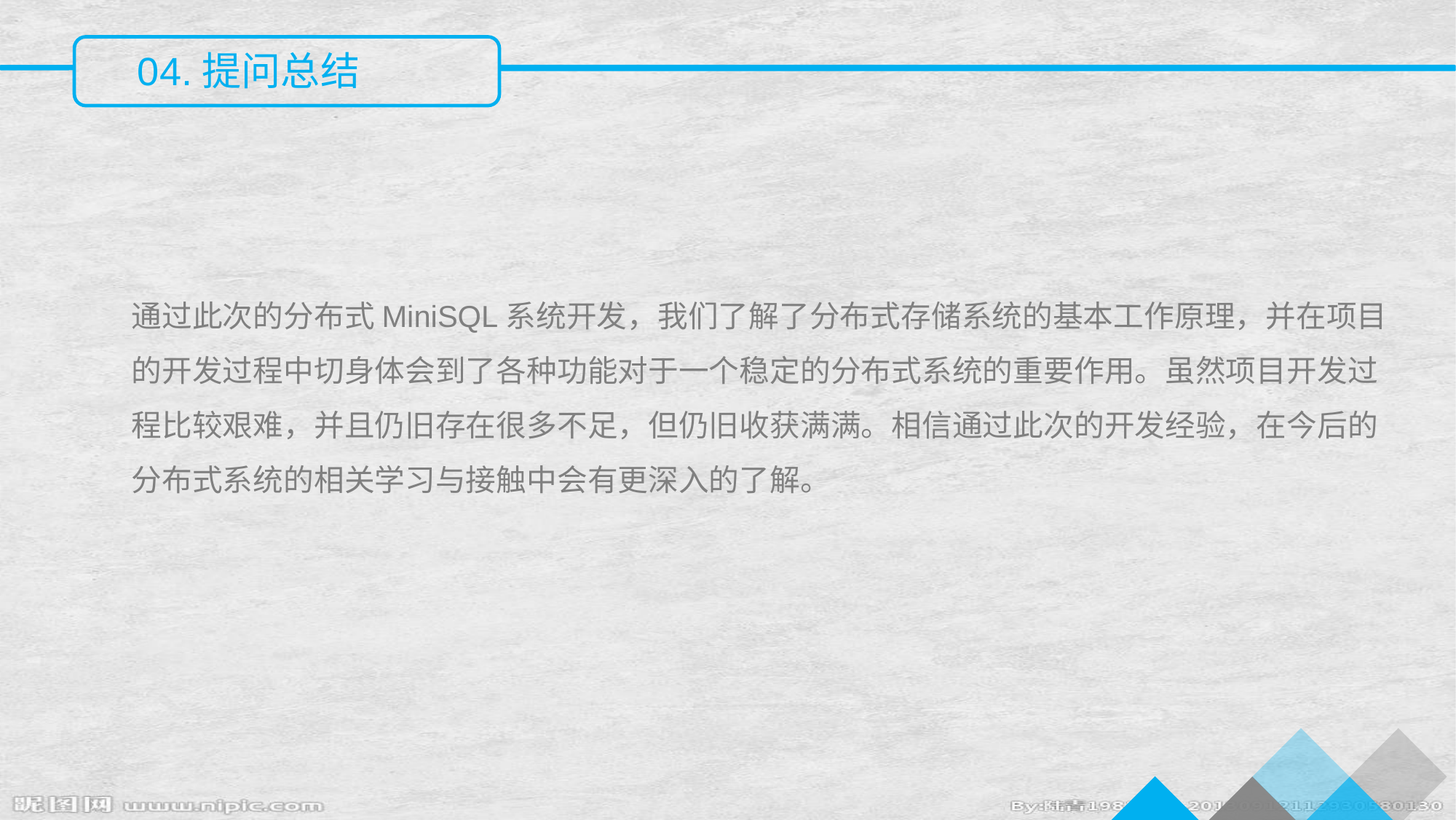

04.提问总结
通过此次的分布式MiniSQL系统开发，我们了解了分布式存储系统的基本工作原理，并在项目的开发过程中切身体会到了各种功能对于一个稳定的分布式系统的重要作用。虽然项目开发过程比较艰难，并且仍旧存在很多不足，但仍旧收获满满。相信通过此次的开发经验，在今后的分布式系统的相关学习与接触中会有更深入的了解。